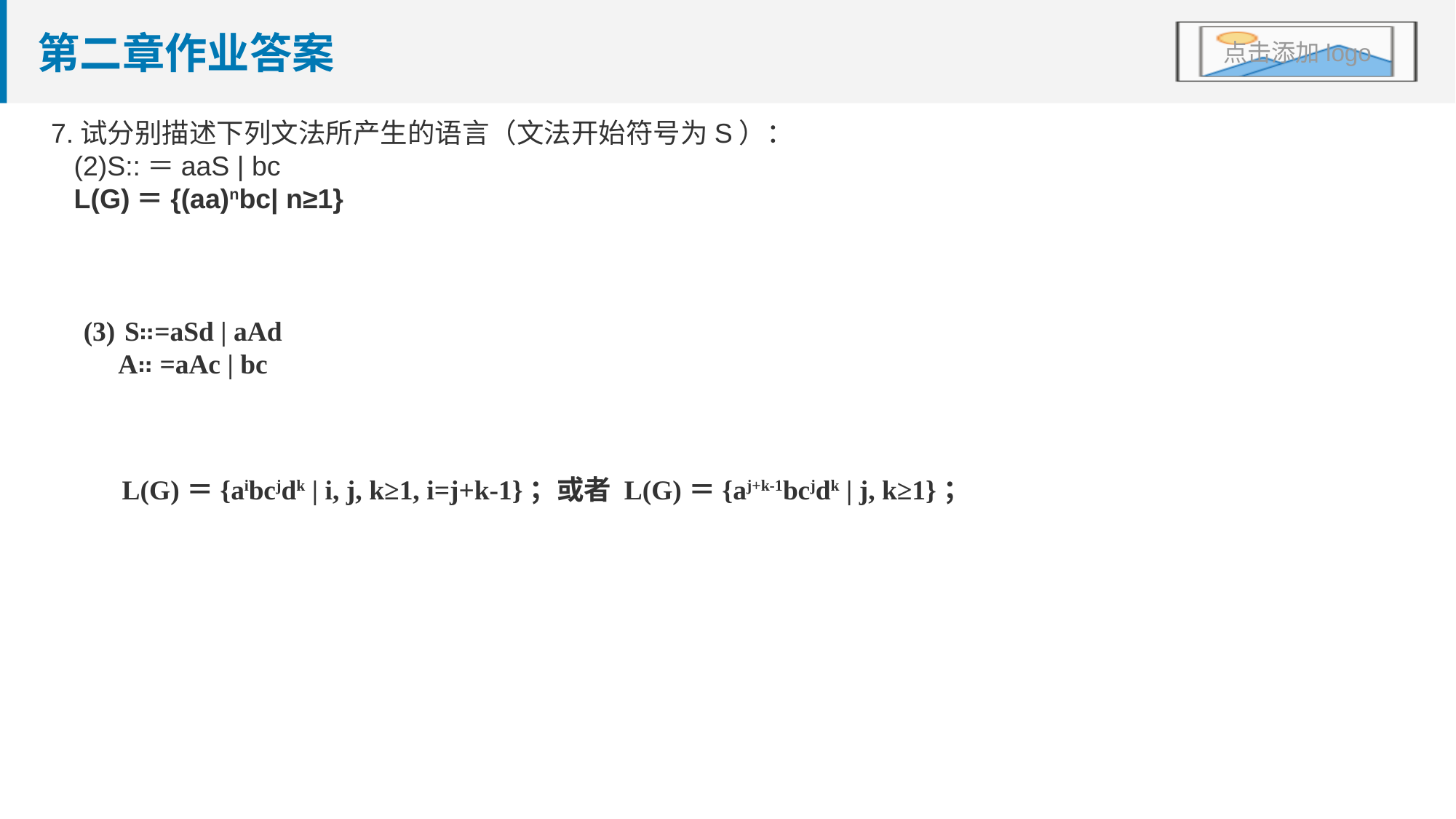

# 第二章作业答案

7.试分别描述下列文法所产生的语言（文法开始符号为S）：
   (2)S::＝aaS | bc
   L(G)＝{(aa)nbc| n≥1}

S∷=aSd | aAd
     A∷ =aAc | bc
L(G)＝{aibcjdk | i, j, k≥1, i=j+k-1}；或者 L(G)＝{aj+k-1bcjdk | j, k≥1}；